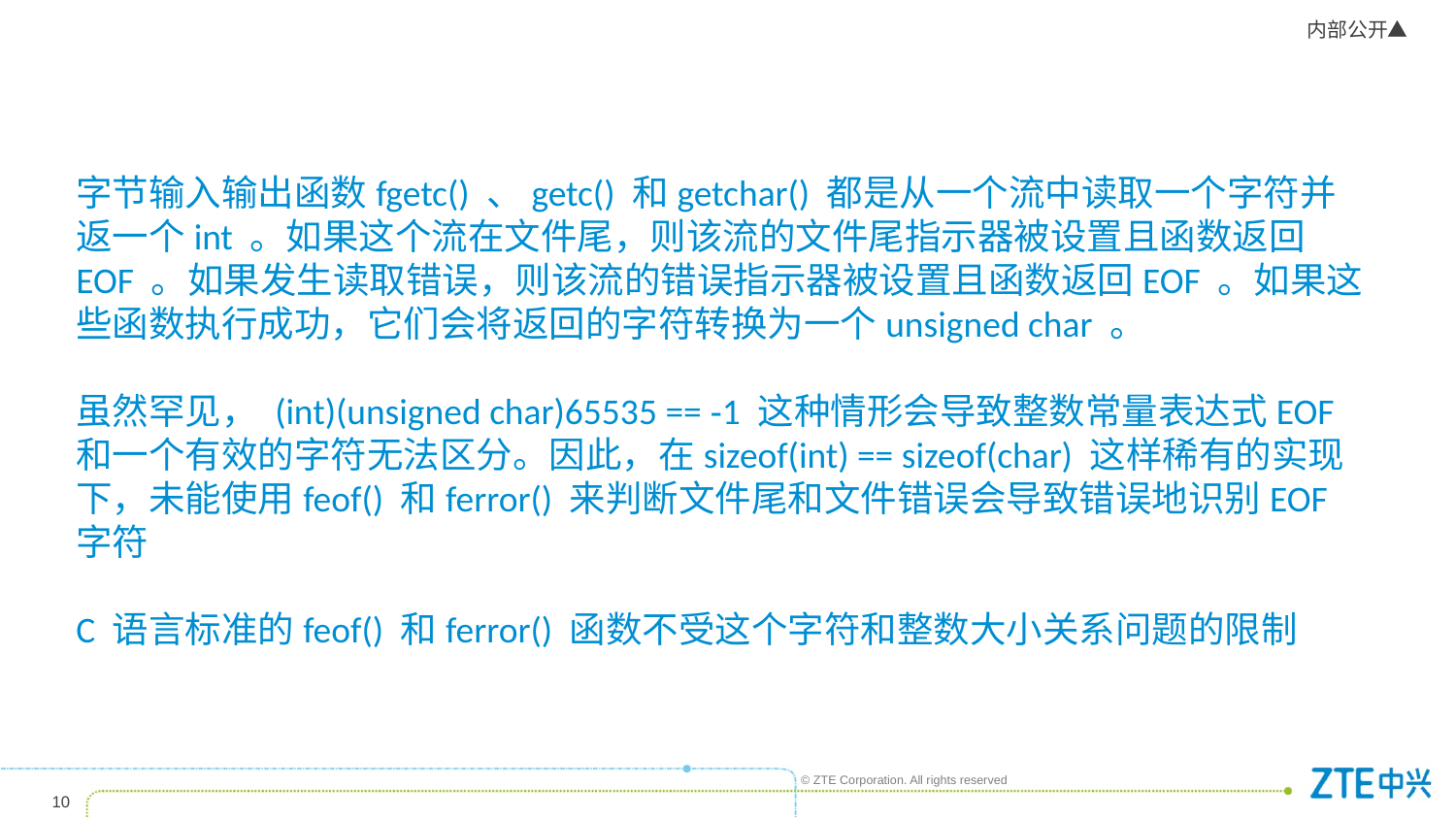

字节输入输出函数fgetc() 、getc() 和getchar() 都是从一个流中读取一个字符并返一个int 。如果这个流在文件尾，则该流的文件尾指示器被设置且函数返回EOF 。如果发生读取错误，则该流的错误指示器被设置且函数返回EOF 。如果这些函数执行成功，它们会将返回的字符转换为一个unsigned char 。

虽然罕见， (int)(unsigned char)65535 == ‐1 这种情形会导致整数常量表达式EOF 和一个有效的字符无法区分。因此，在sizeof(int) == sizeof(char) 这样稀有的实现下，未能使用feof() 和ferror() 来判断文件尾和文件错误会导致错误地识别EOF 字符

C 语言标准的feof() 和ferror() 函数不受这个字符和整数大小关系问题的限制